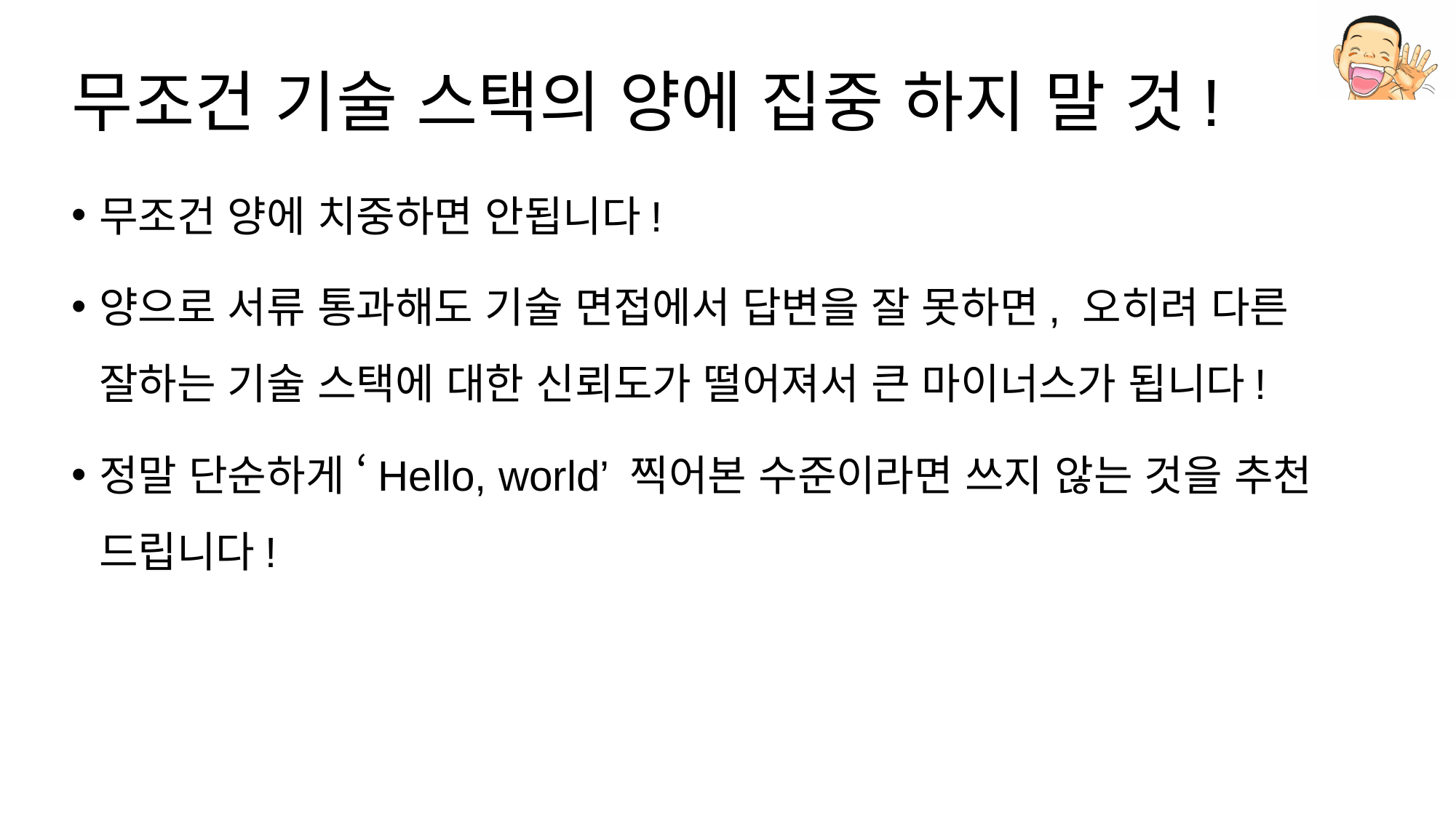

# 무조건 기술 스택의 양에 집중 하지 말 것!
무조건 양에 치중하면 안됩니다!
양으로 서류 통과해도 기술 면접에서 답변을 잘 못하면, 오히려 다른 잘하는 기술 스택에 대한 신뢰도가 떨어져서 큰 마이너스가 됩니다!
정말 단순하게 ‘Hello, world’ 찍어본 수준이라면 쓰지 않는 것을 추천 드립니다!